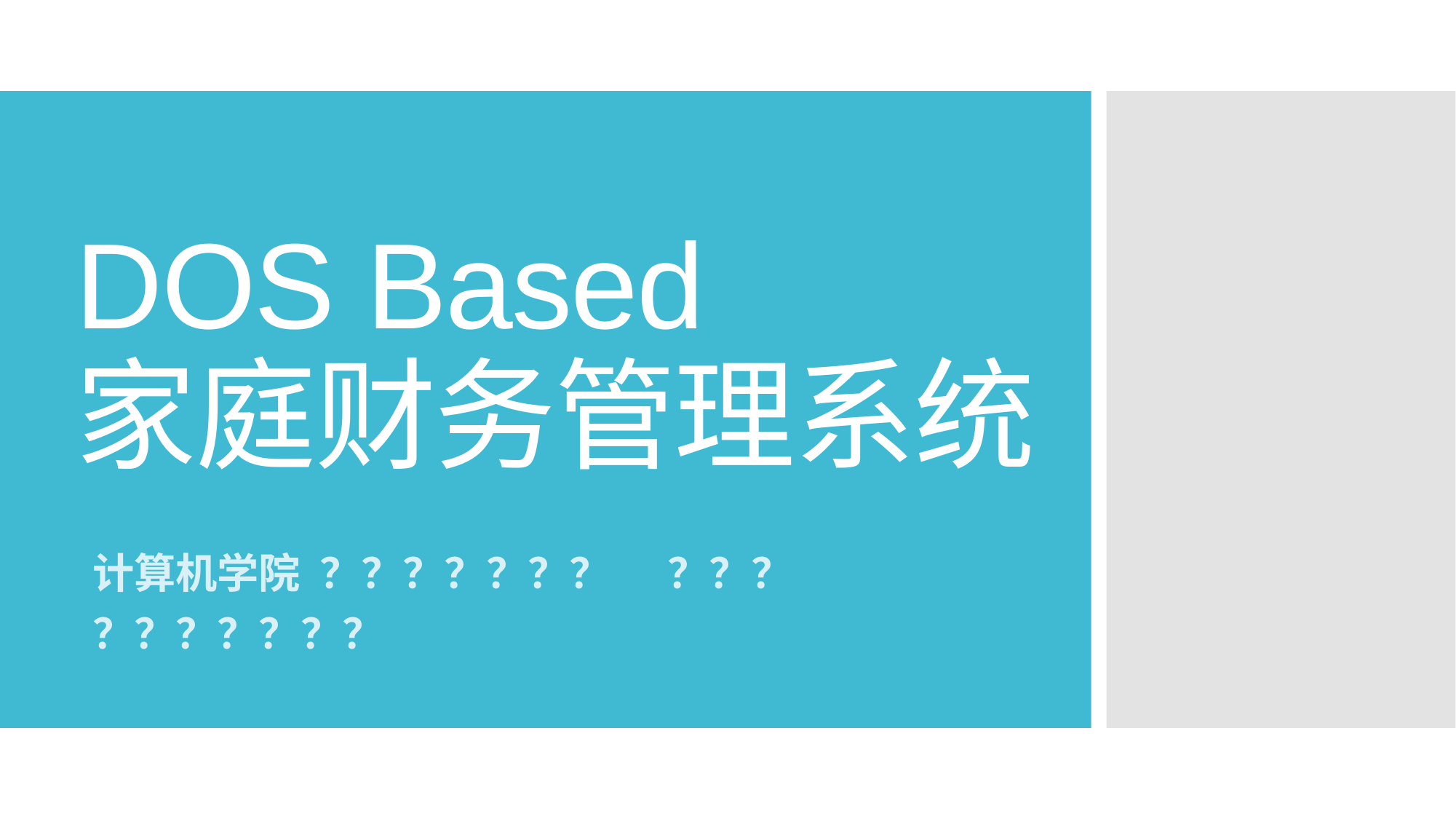

# DOS Based 家庭财务管理系统
计算机学院  ？？？？？？？      ？？？
？？？？？？？